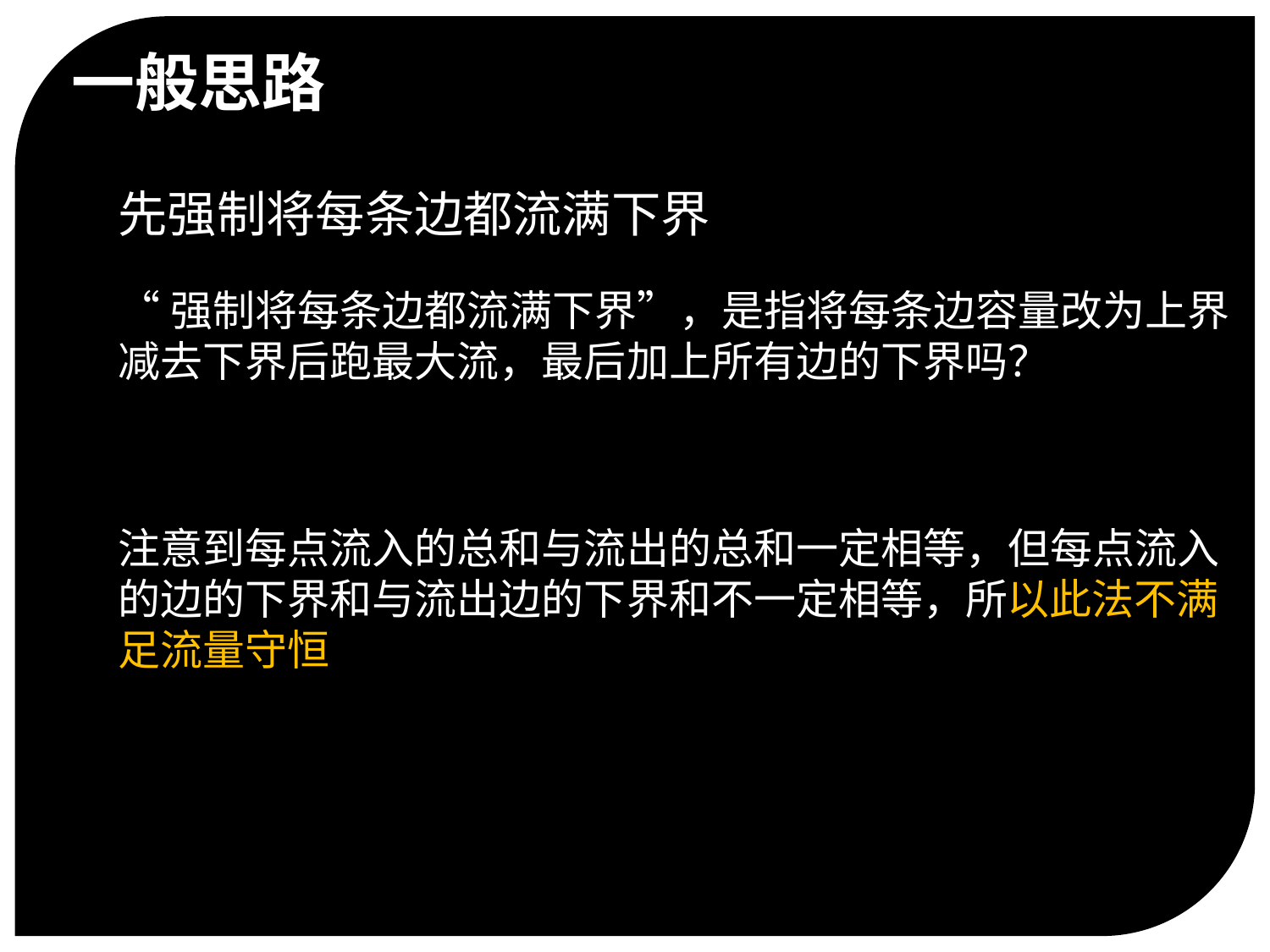

一般思路
先强制将每条边都流满下界
“强制将每条边都流满下界”，是指将每条边容量改为上界
减去下界后跑最大流，最后加上所有边的下界吗？
注意到每点流入的总和与流出的总和一定相等，但每点流入的边的下界和与流出边的下界和不一定相等，所以此法不满足流量守恒